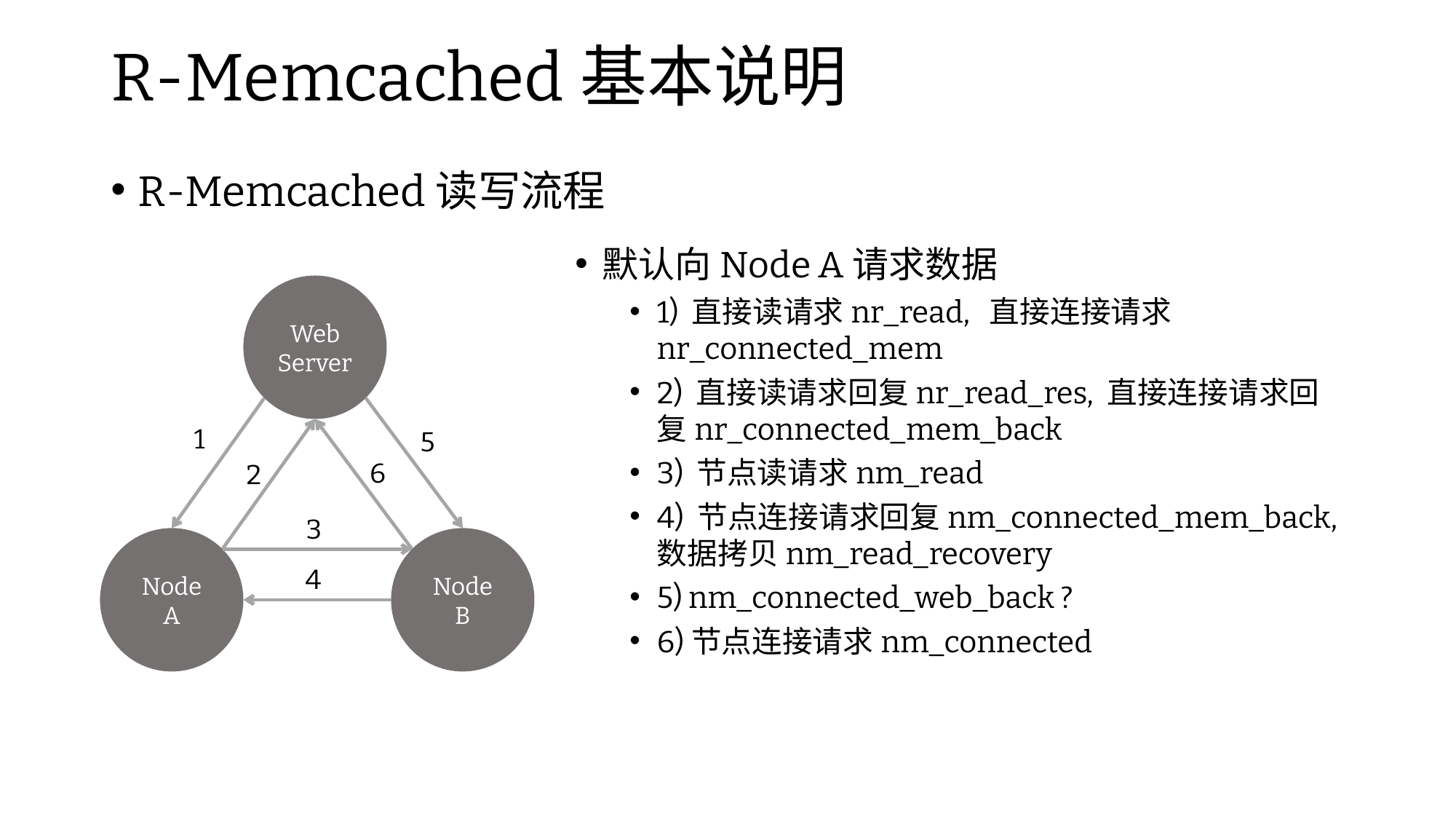

# R-Memcached基本说明
R-Memcached读写流程
默认向Node A请求数据
1) 直接读请求nr_read,  直接连接请求nr_connected_mem
2) 直接读请求回复nr_read_res, 直接连接请求回复nr_connected_mem_back
3) 节点读请求nm_read
4) 节点连接请求回复nm_connected_mem_back, 数据拷贝nm_read_recovery
5) nm_connected_web_back ?
6)节点连接请求nm_connected
Web
Server
1
5
6
2
3
Node A
Node B
4